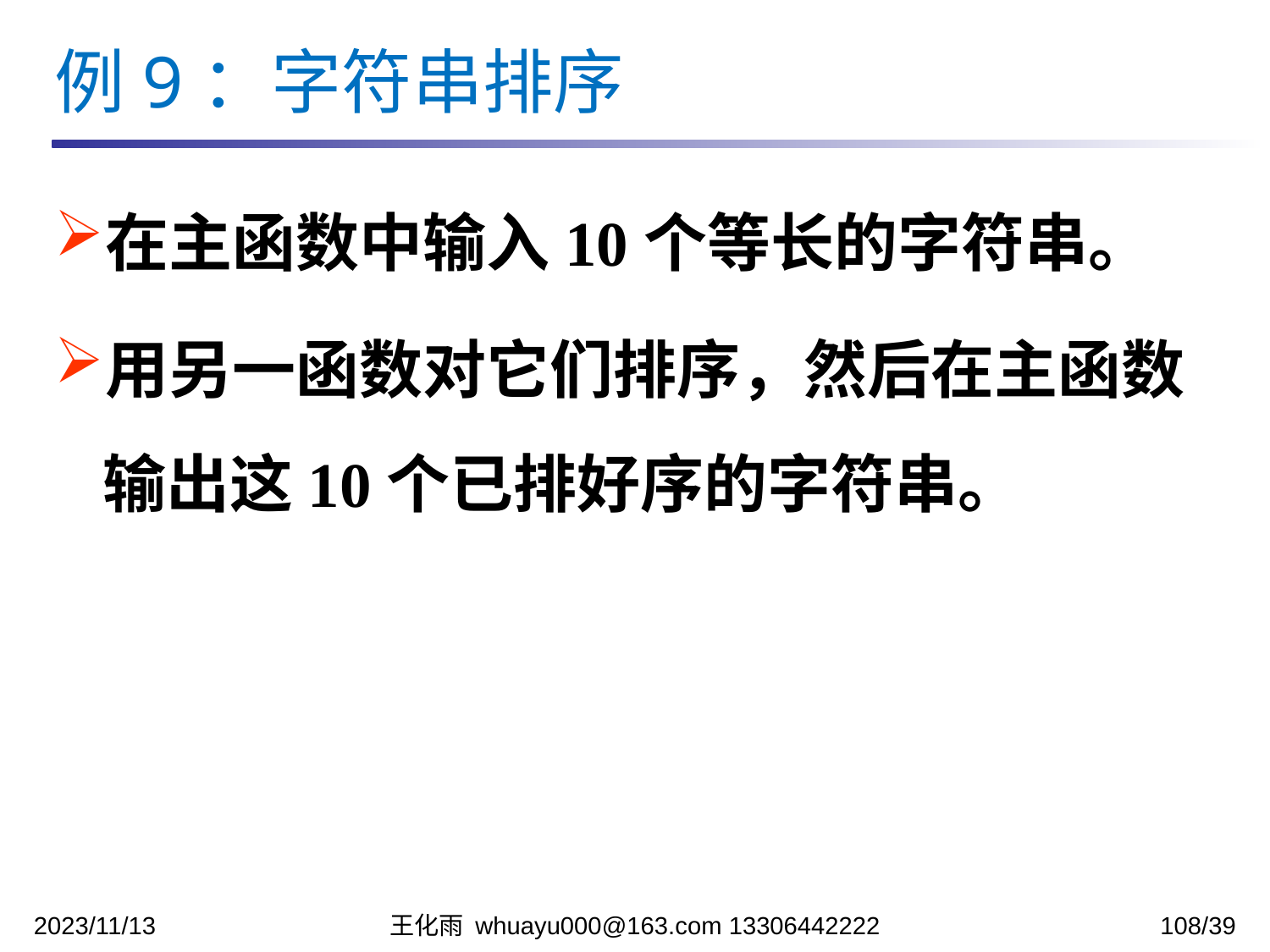

例9：字符串排序
在主函数中输入10个等长的字符串。
用另一函数对它们排序，然后在主函数输出这10个已排好序的字符串。
2023/11/13
王化雨 whuayu000@163.com 13306442222
108/39